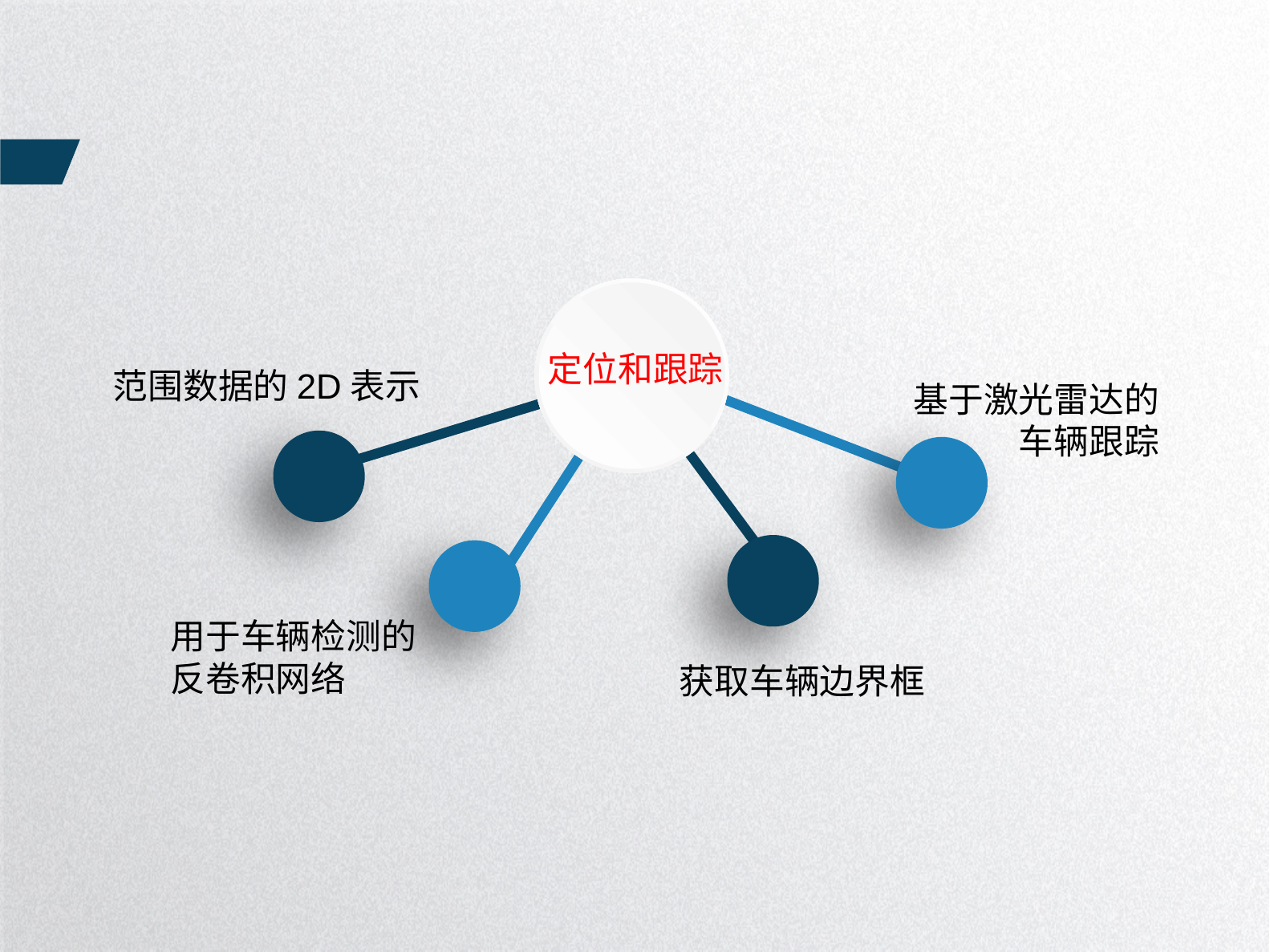

定位和跟踪
范围数据的2D表示
基于激光雷达的车辆跟踪

用于车辆检测的反卷积网络

获取车辆边界框